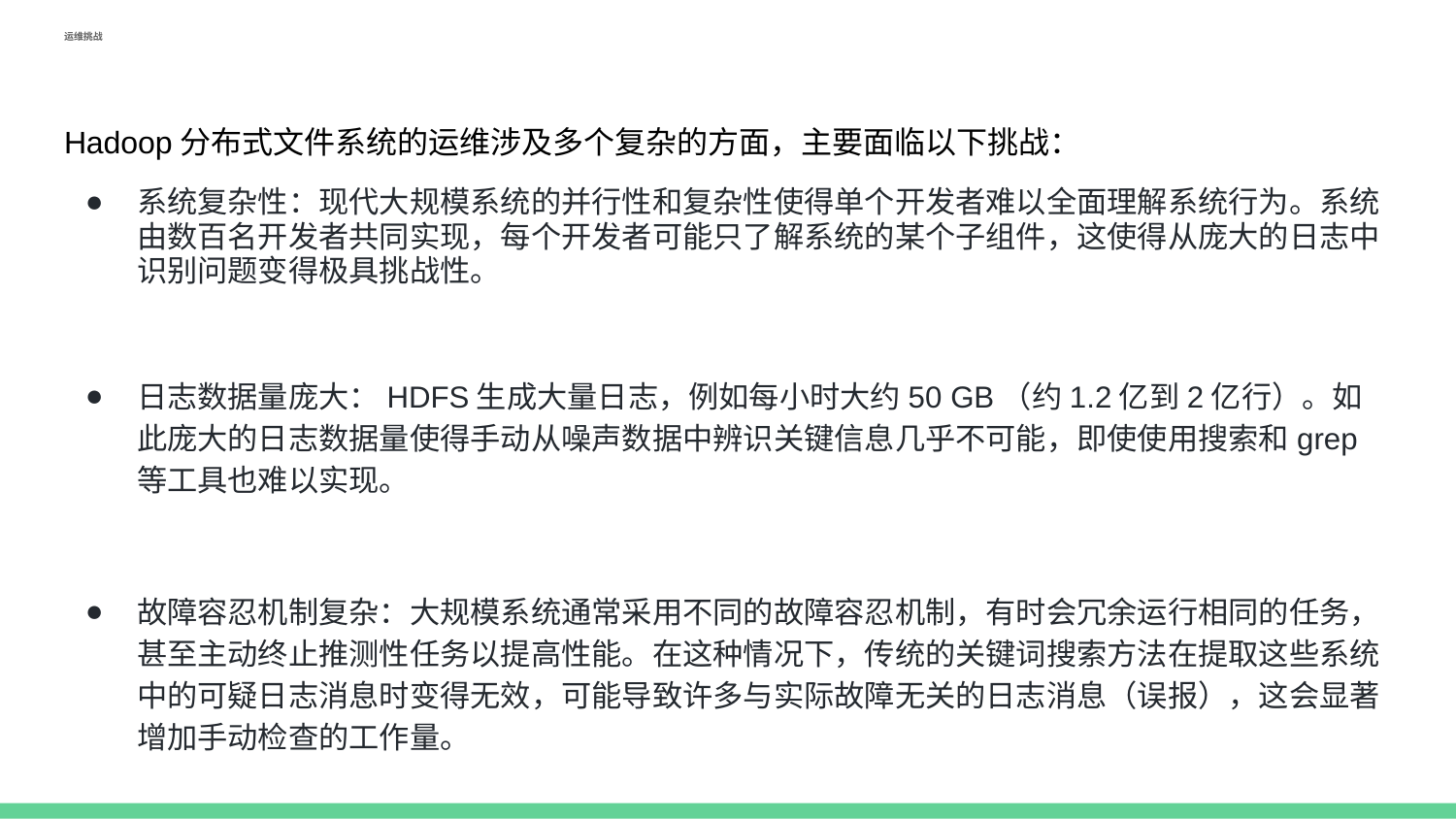

# 运维挑战

Hadoop分布式文件系统的运维涉及多个复杂的方面，主要面临以下挑战：
系统复杂性：现代大规模系统的并行性和复杂性使得单个开发者难以全面理解系统行为。系统由数百名开发者共同实现，每个开发者可能只了解系统的某个子组件，这使得从庞大的日志中识别问题变得极具挑战性。

日志数据量庞大：HDFS生成大量日志，例如每小时大约50 GB（约1.2亿到2亿行）。如此庞大的日志数据量使得手动从噪声数据中辨识关键信息几乎不可能，即使使用搜索和grep等工具也难以实现。

故障容忍机制复杂：大规模系统通常采用不同的故障容忍机制，有时会冗余运行相同的任务，甚至主动终止推测性任务以提高性能。在这种情况下，传统的关键词搜索方法在提取这些系统中的可疑日志消息时变得无效，可能导致许多与实际故障无关的日志消息（误报），这会显著增加手动检查的工作量。